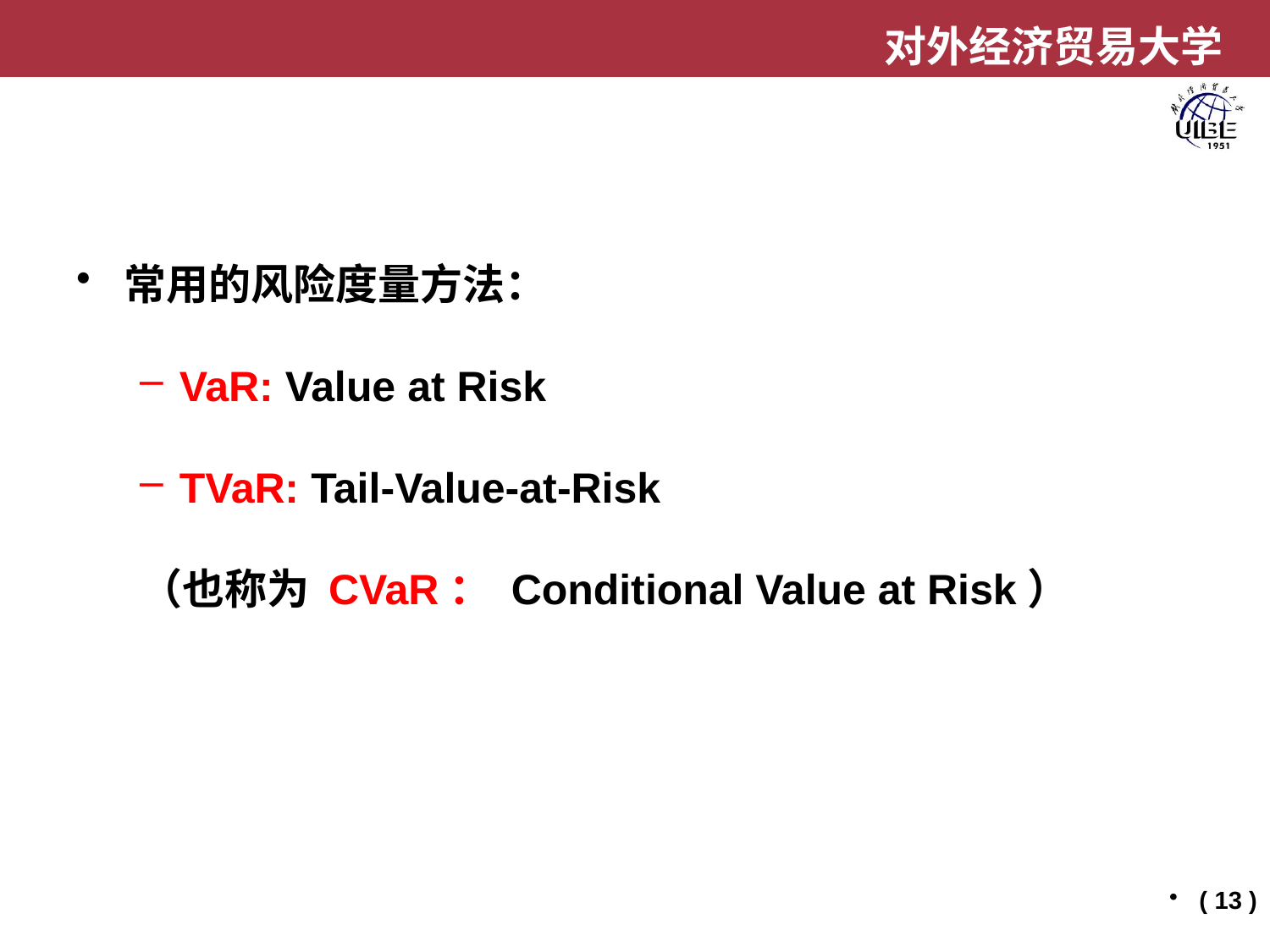

常用的风险度量方法：
VaR: Value at Risk
TVaR: Tail-Value-at-Risk
（也称为 CVaR： Conditional Value at Risk）
( 13 )